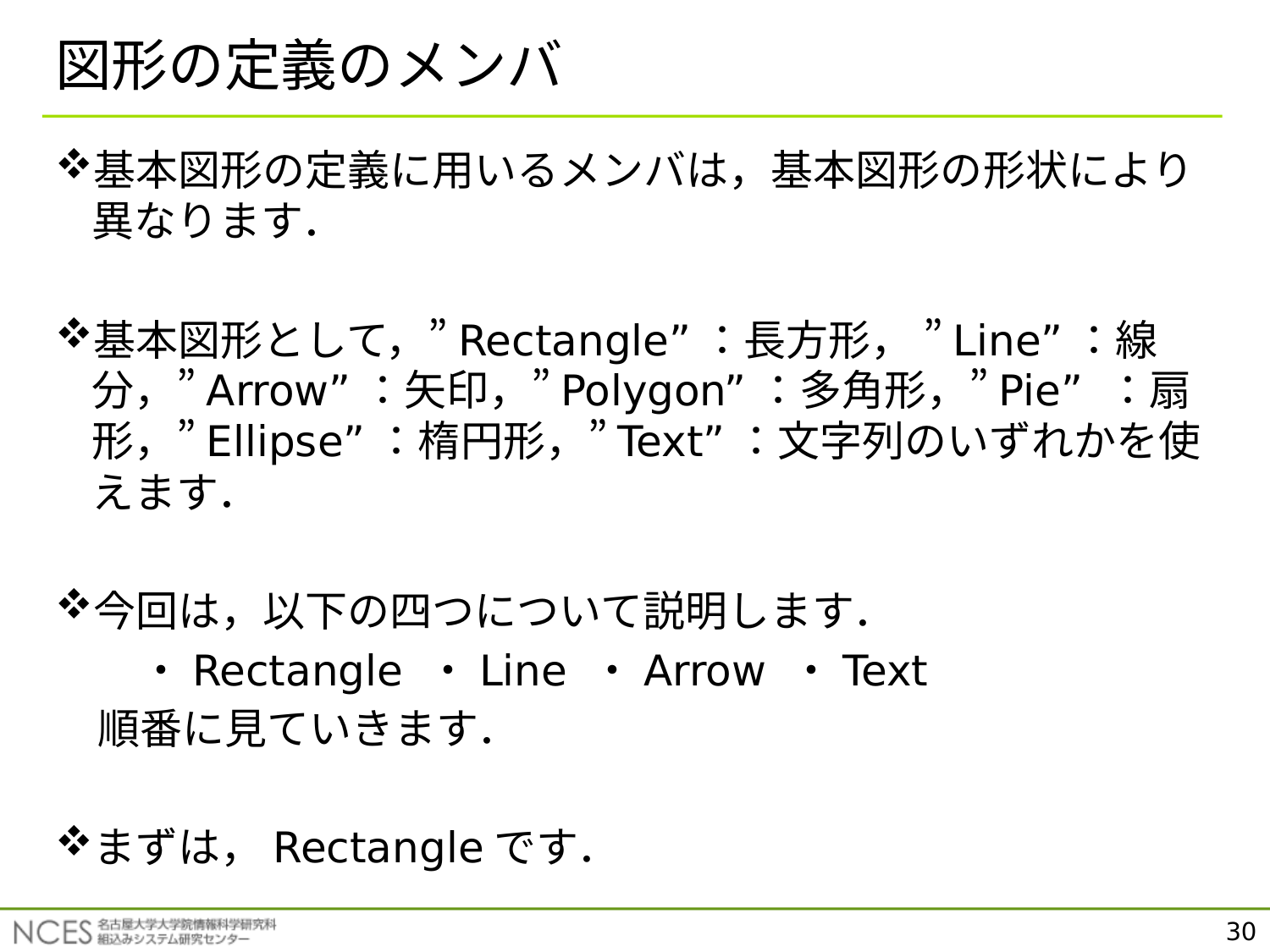

# 図形の定義のメンバ
基本図形の定義に用いるメンバは，基本図形の形状により異なります．

基本図形として，”Rectangle”：長方形， ”Line”：線分，”Arrow”：矢印，”Polygon”：多角形，”Pie” ：扇形，”Ellipse”：楕円形，”Text”：文字列のいずれかを使えます．

今回は，以下の四つについて説明します．
　　・Rectangle ・Line ・Arrow ・Text
　順番に見ていきます．

まずは，Rectangleです．

30